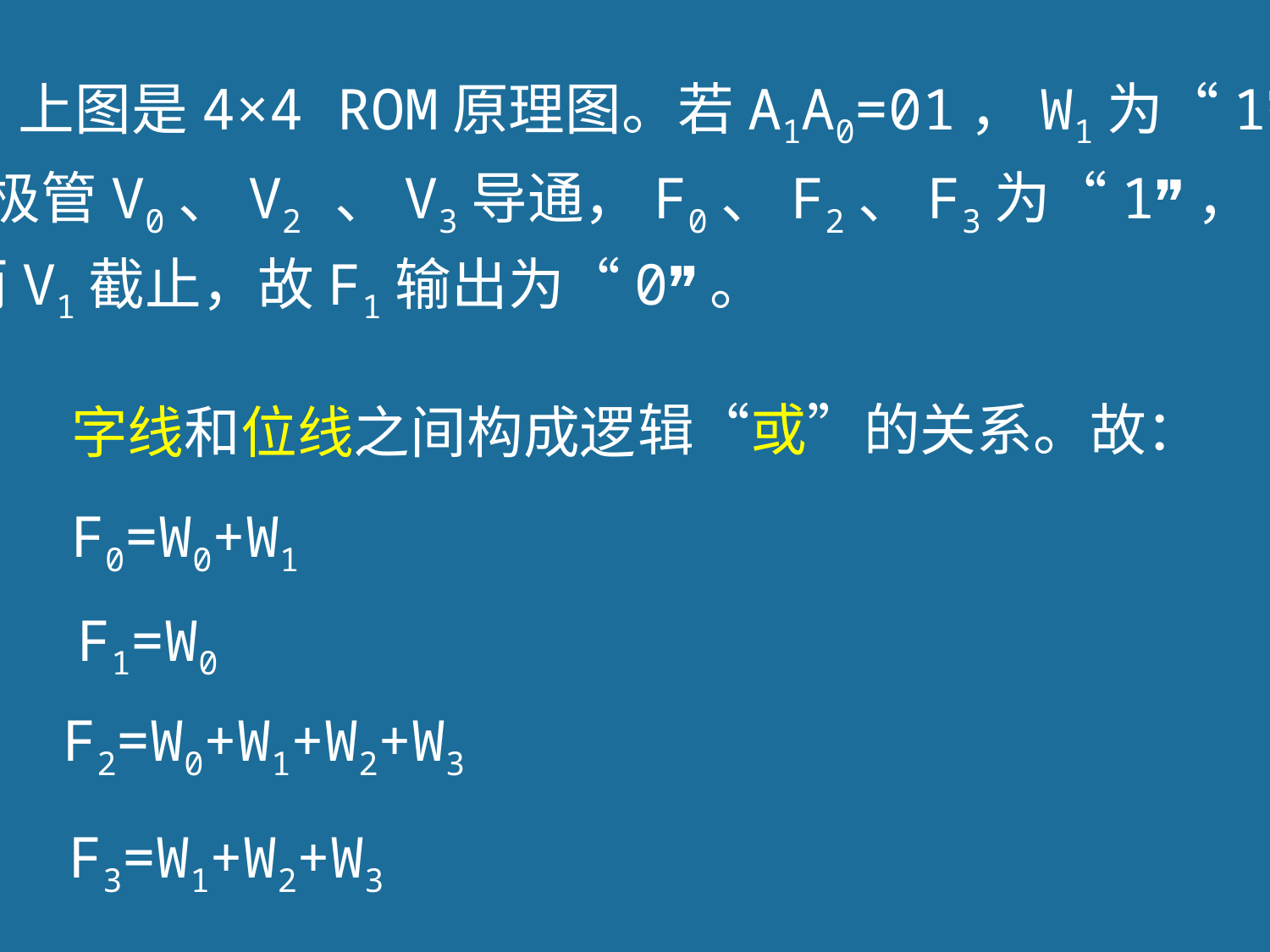

上图是4×4 ROM原理图。若A1A0=01，W1为“1”。
三极管V0、V2 、V3导通，F0、F2、F3为“1”，
而V1截止，故F1输出为“0”。
字线和位线之间构成逻
辑“或”的关系。故：
F0=W0+W1
F1=W0
F2=W0+W1+W2+W3
F3=W1+W2+W3
10